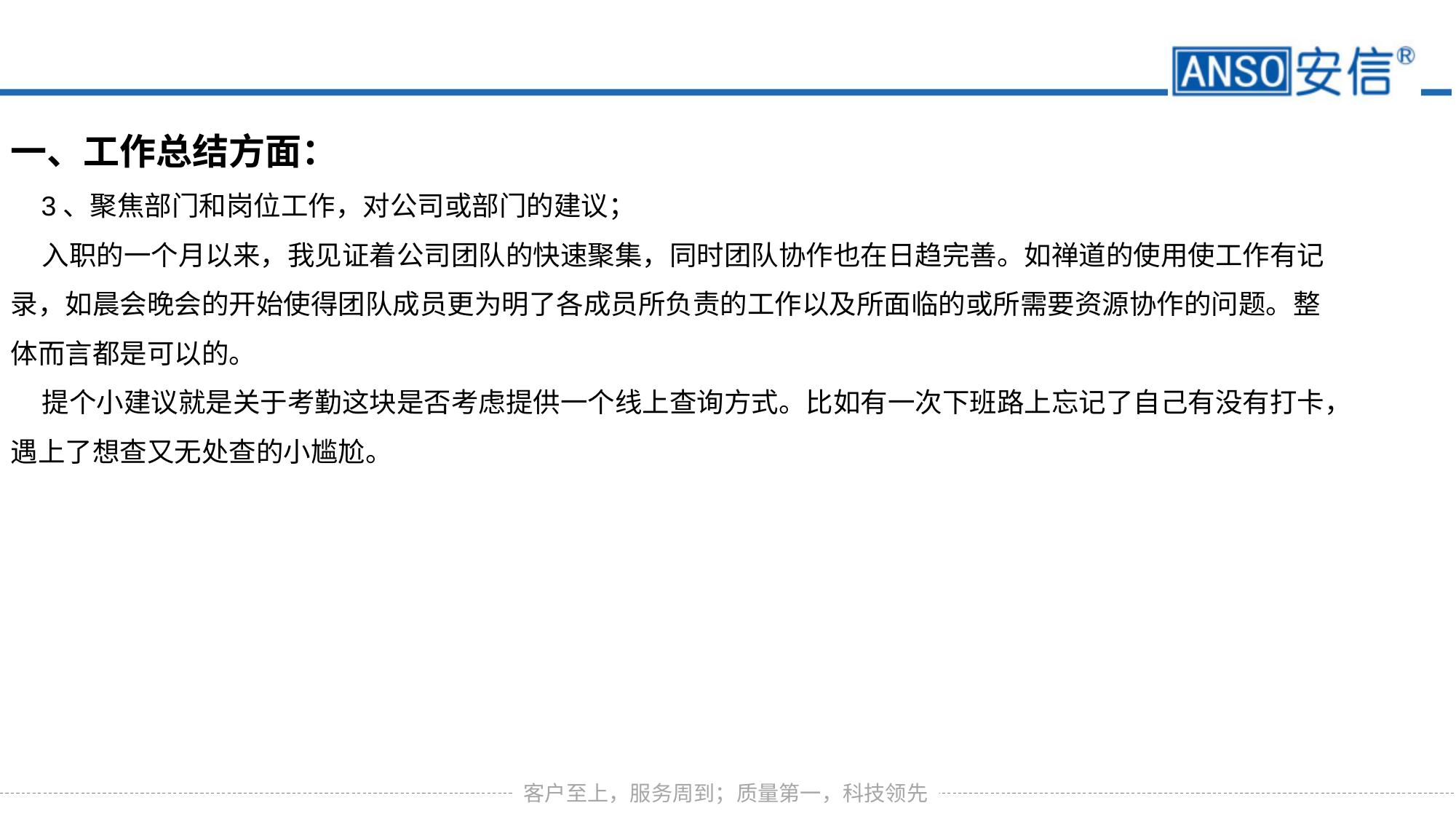

一、工作总结方面：
    3、聚焦部门和岗位工作，对公司或部门的建议；
    入职的一个月以来，我见证着公司团队的快速聚集，同时团队协作也在日趋完善。如禅道的使用使工作有记录，如晨会晚会的开始使得团队成员更为明了各成员所负责的工作以及所面临的或所需要资源协作的问题。整体而言都是可以的。
    提个小建议就是关于考勤这块是否考虑提供一个线上查询方式。比如有一次下班路上忘记了自己有没有打卡，遇上了想查又无处查的小尴尬。
5